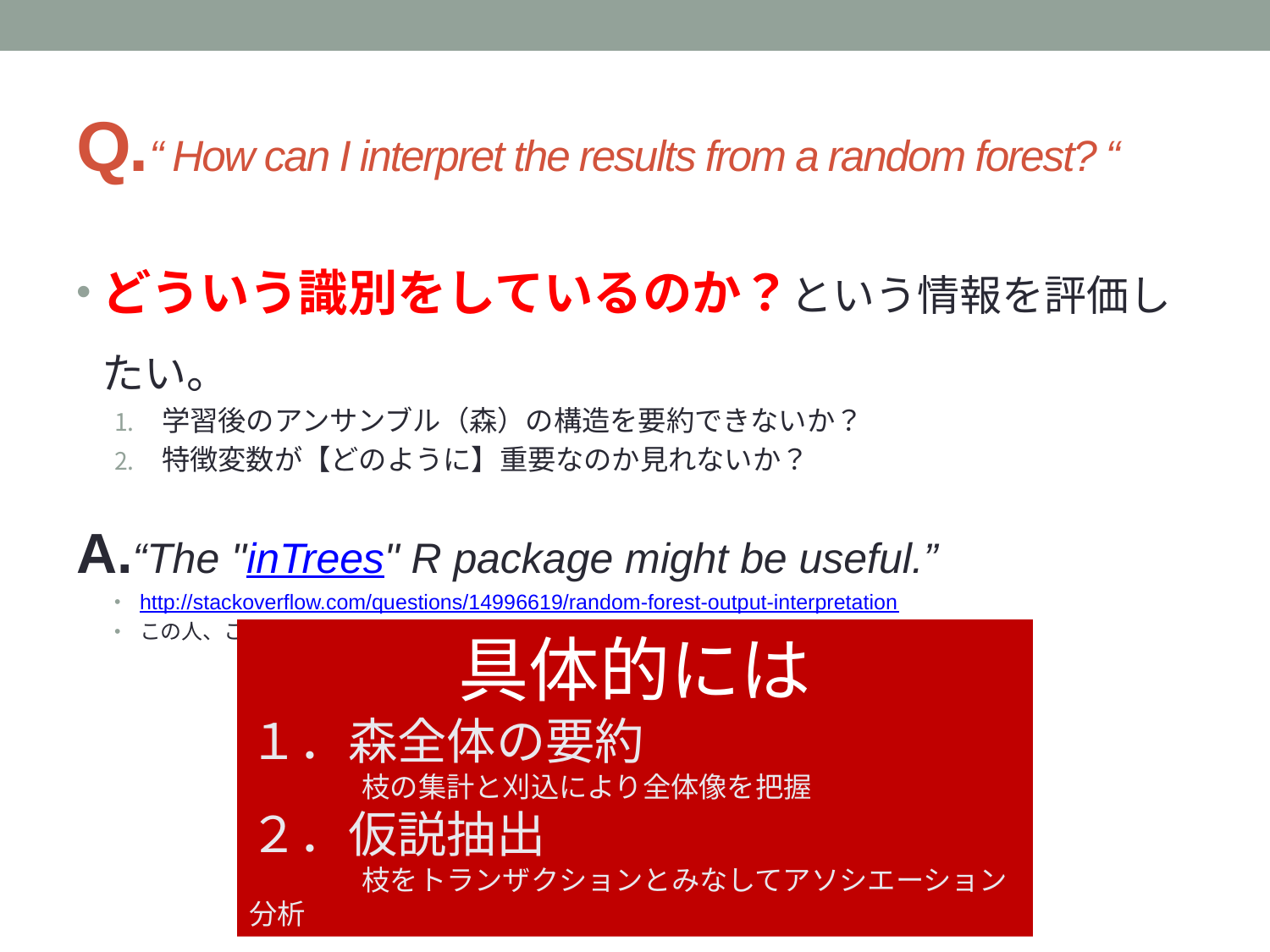

# Q.“ How can I interpret the results from a random forest? “
どういう識別をしているのか？という情報を評価したい。
学習後のアンサンブル（森）の構造を要約できないか？
特徴変数が【どのように】重要なのか見れないか？

A.“The "inTrees" R package might be useful.”
http://stackoverflow.com/questions/14996619/random-forest-output-interpretation
この人、この質問にしか答えてない

具体的には
１．森全体の要約
　　　　枝の集計と刈込により全体像を把握
２．仮説抽出
　　　　枝をトランザクションとみなしてアソシエーション分析